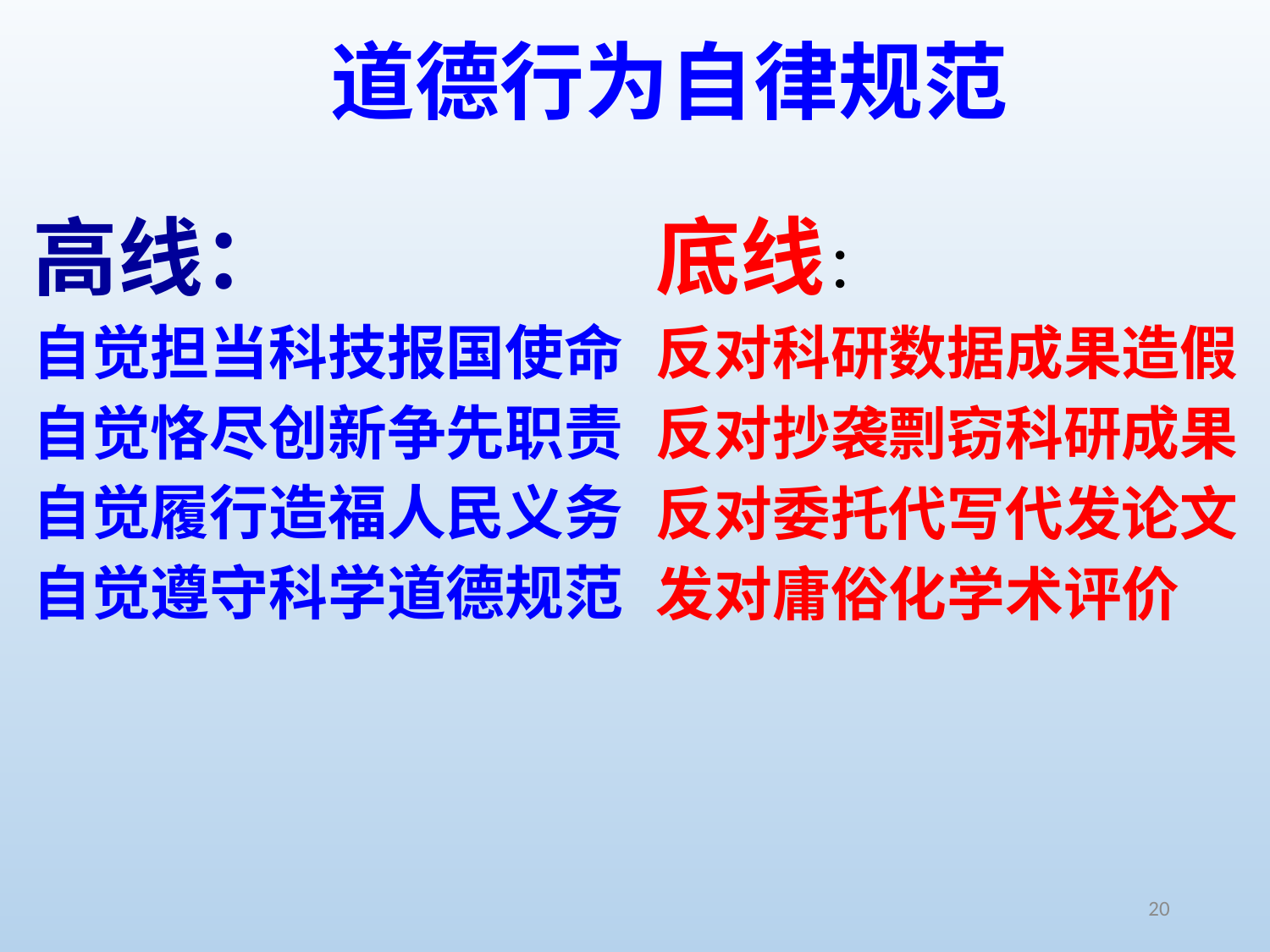

# 道德行为自律规范
底线：
反对科研数据成果造假
反对抄袭剽窃科研成果
反对委托代写代发论文
发对庸俗化学术评价
高线：
自觉担当科技报国使命
自觉恪尽创新争先职责
自觉履行造福人民义务
自觉遵守科学道德规范

20